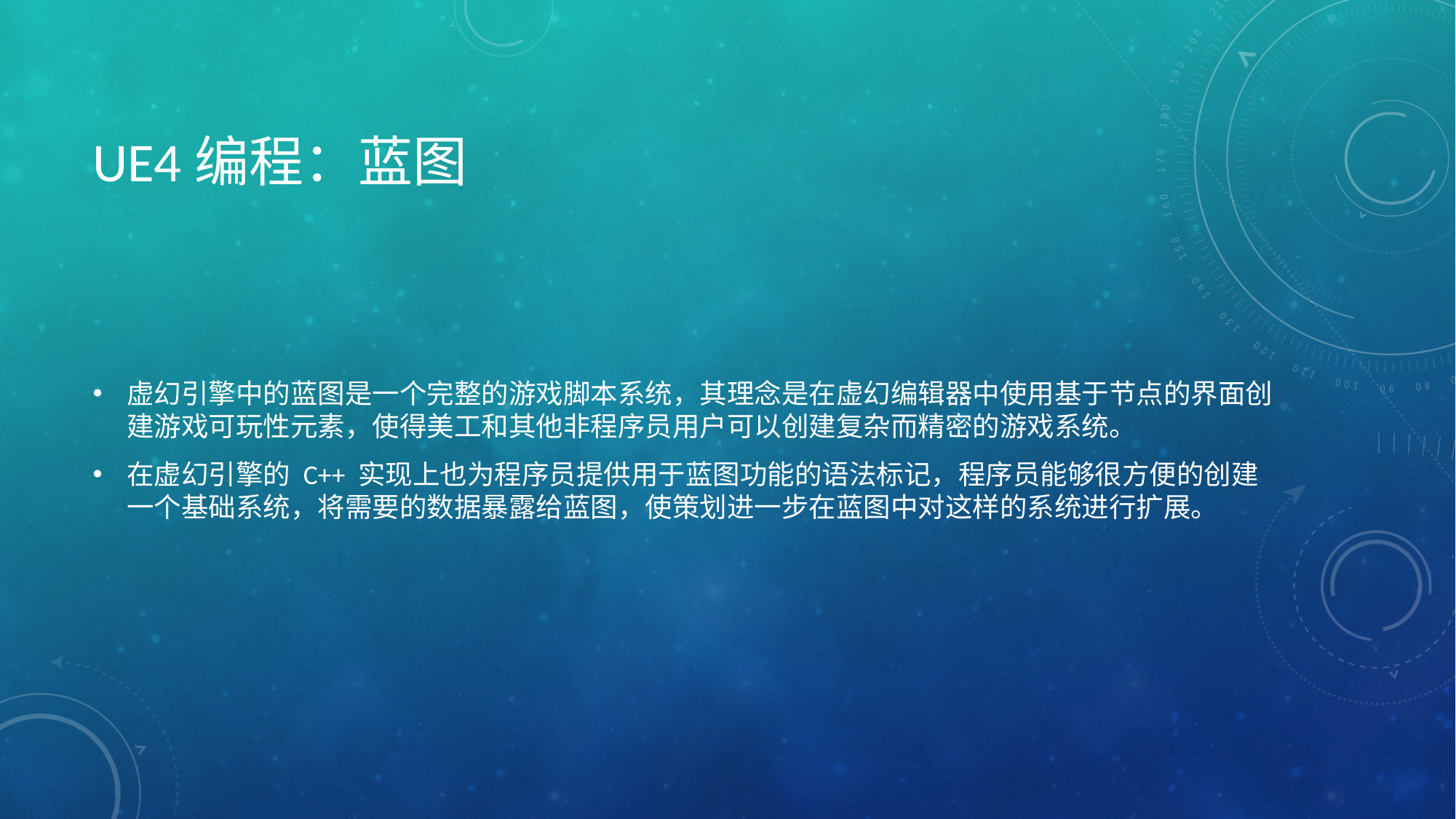

# UE4编程：蓝图
虚幻引擎中的蓝图是一个完整的游戏脚本系统，其理念是在虚幻编辑器中使用基于节点的界面创建游戏可玩性元素，使得美工和其他非程序员用户可以创建复杂而精密的游戏系统。
在虚幻引擎的 C++ 实现上也为程序员提供用于蓝图功能的语法标记，程序员能够很方便的创建一个基础系统，将需要的数据暴露给蓝图，使策划进一步在蓝图中对这样的系统进行扩展。